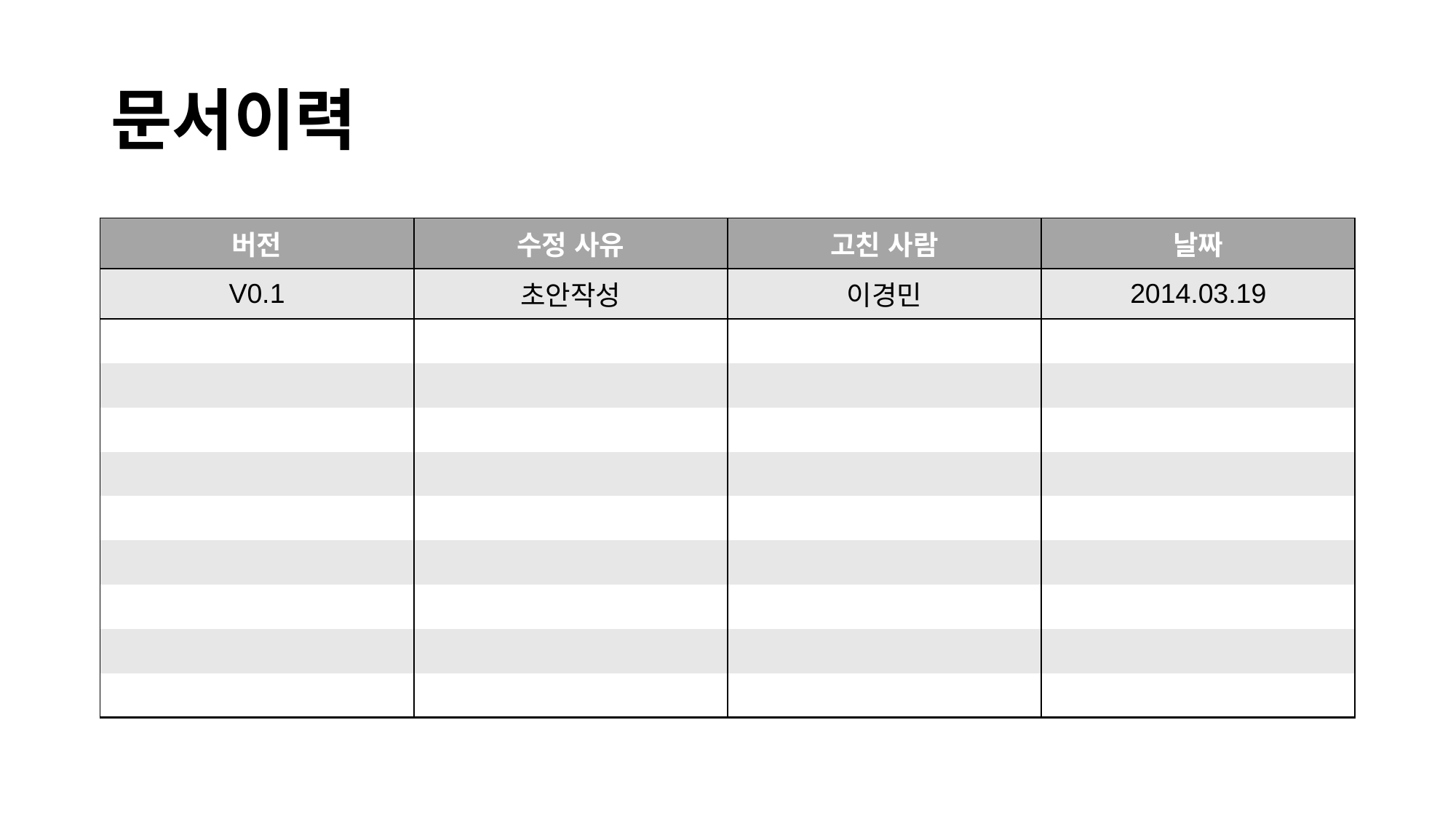

# 문서이력
| 버전 | 수정 사유 | 고친 사람 | 날짜 |
| --- | --- | --- | --- |
| V0.1 | 초안작성 | 이경민 | 2014.03.19 |
|  |  |  |  |
|  |  |  |  |
|  |  |  |  |
|  |  |  |  |
|  |  |  |  |
|  |  |  |  |
|  |  |  |  |
|  |  |  |  |
|  |  |  |  |